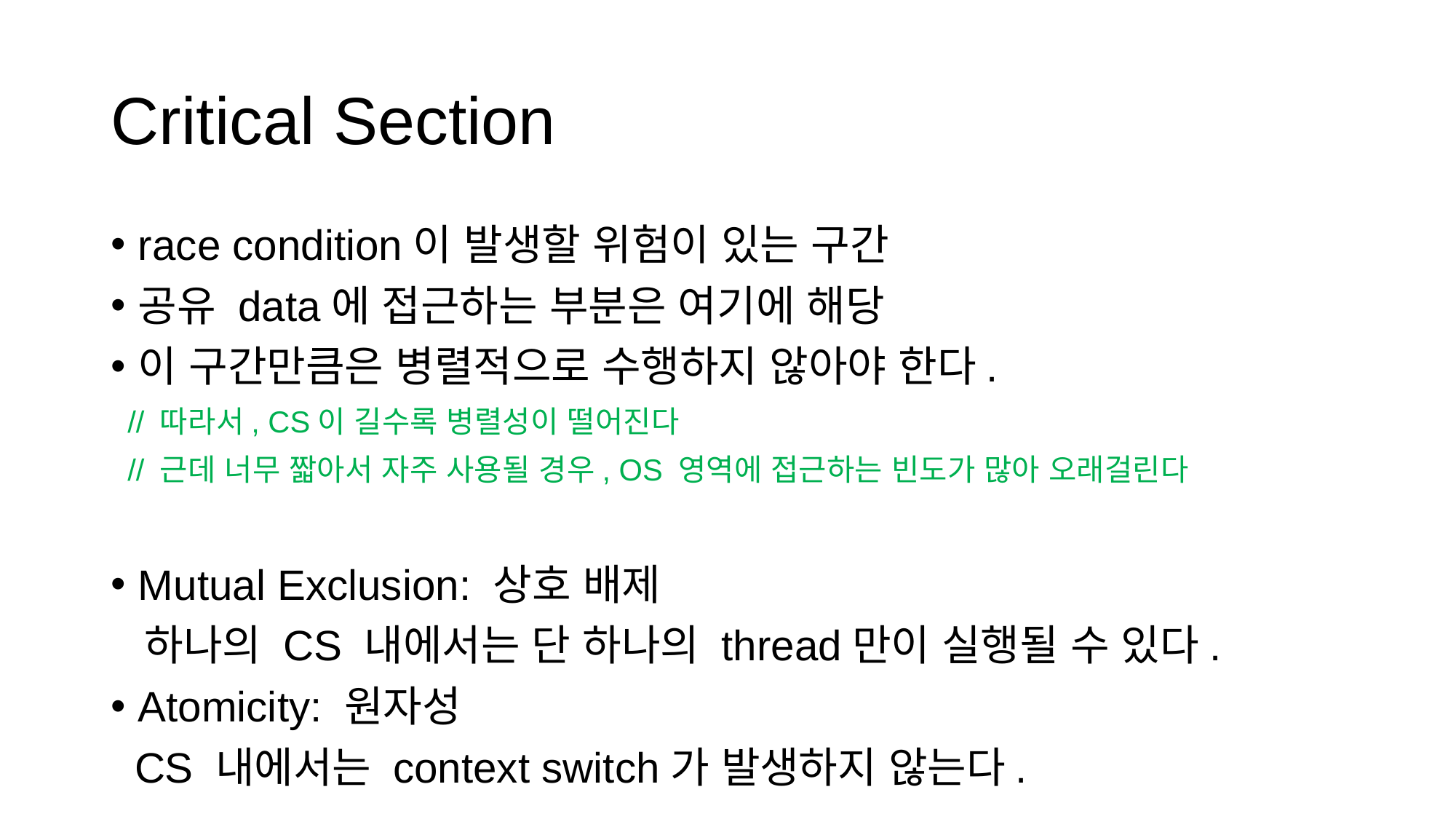

# Critical Section
race condition이 발생할 위험이 있는 구간
공유 data에 접근하는 부분은 여기에 해당
이 구간만큼은 병렬적으로 수행하지 않아야 한다.
  // 따라서, CS이 길수록 병렬성이 떨어진다
  // 근데 너무 짧아서 자주 사용될 경우, OS 영역에 접근하는 빈도가 많아 오래걸린다

Mutual Exclusion: 상호 배제
  하나의 CS 내에서는 단 하나의 thread만이 실행될 수 있다.
Atomicity: 원자성
  CS 내에서는 context switch가 발생하지 않는다.